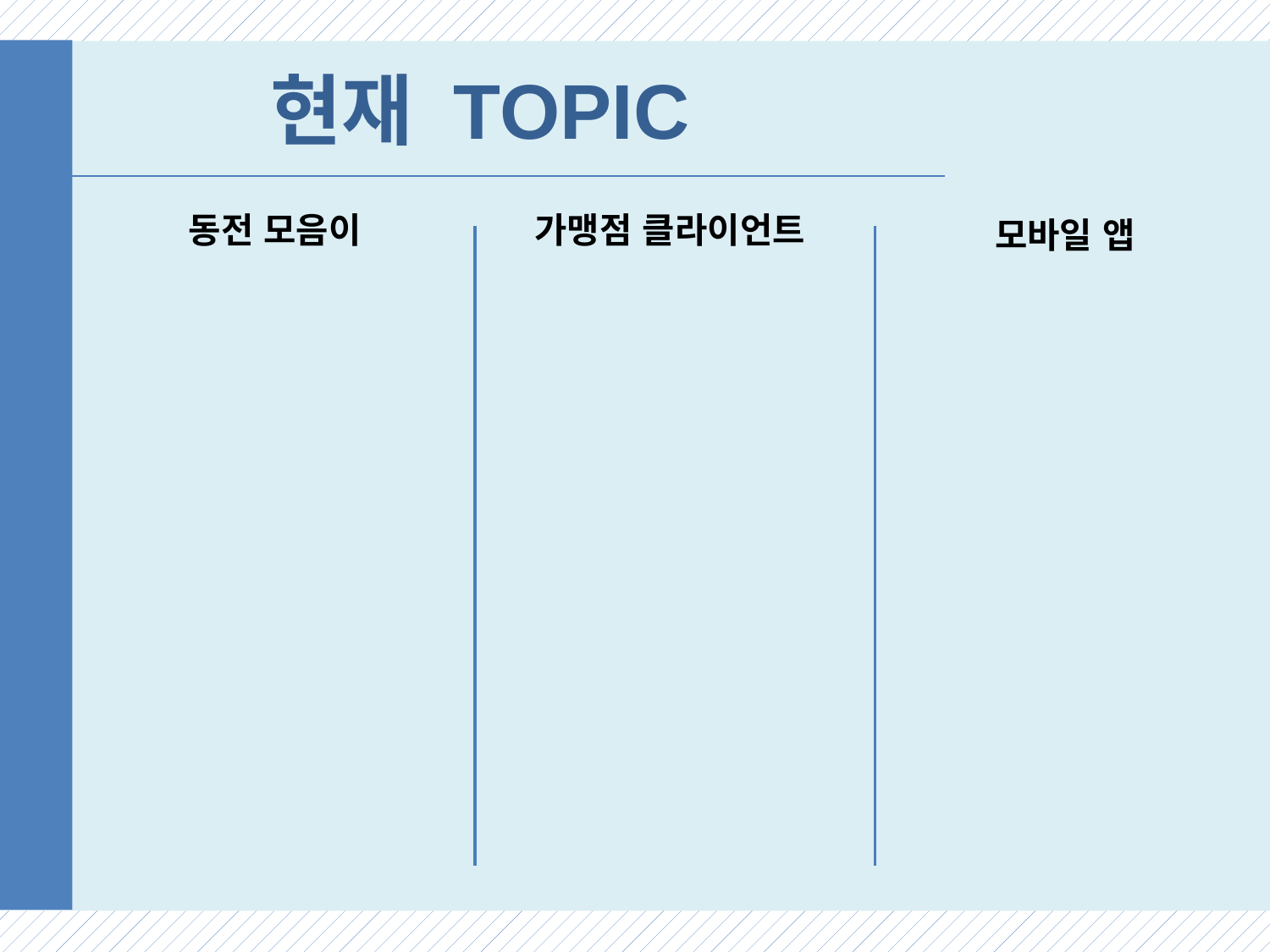

# 현재 TOPIC
동전 모음이
가맹점 클라이언트
모바일 앱